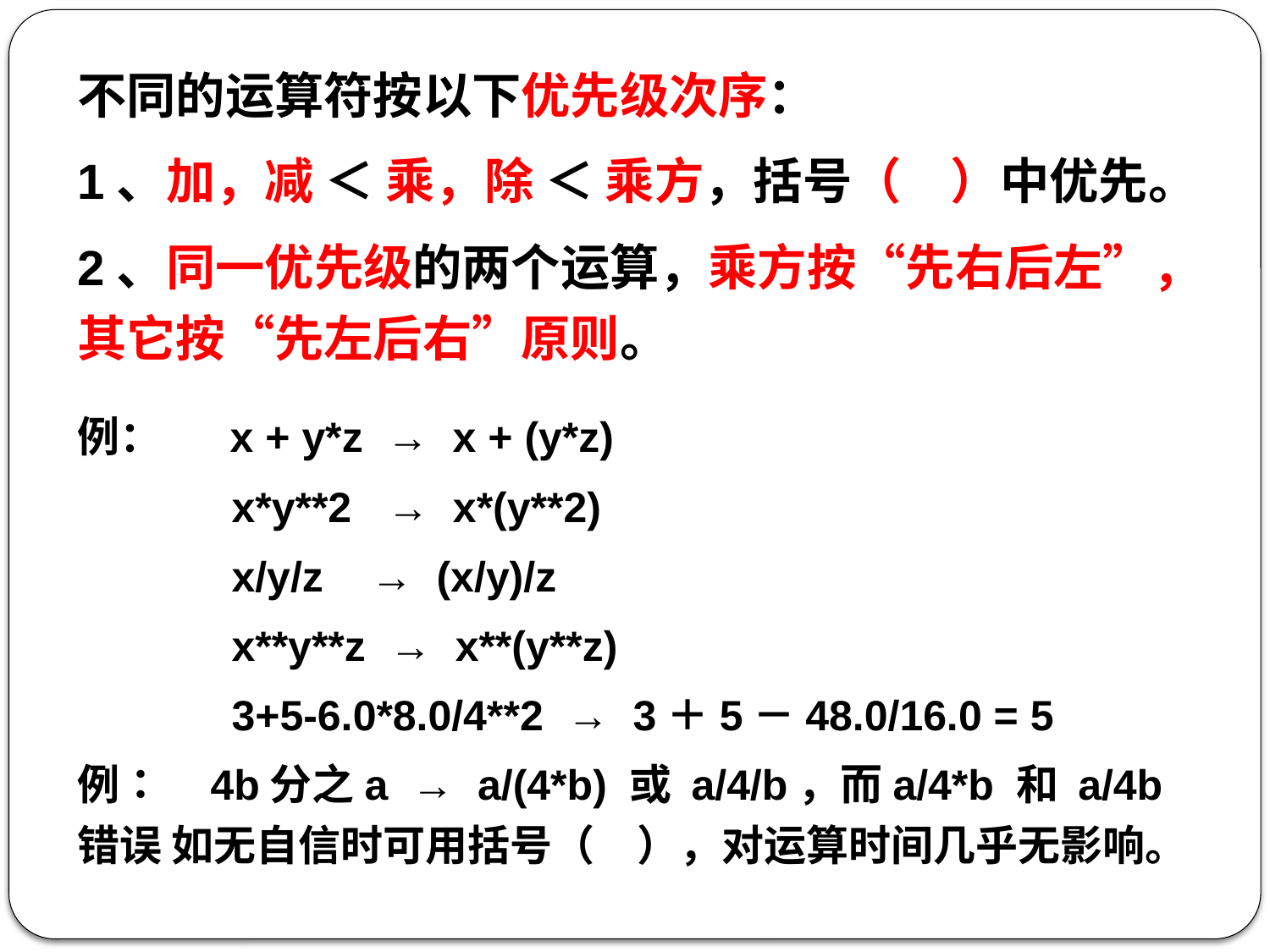

不同的运算符按以下优先级次序：
1、加，减 ＜ 乘，除 ＜ 乘方，括号（　）中优先。
2、同一优先级的两个运算，乘方按“先右后左”，其它按“先左后右”原则。
例：     x + y*z  →  x + (y*z)
             x*y**2   →  x*(y**2)
             x/y/z    →  (x/y)/z
             x**y**z  →  x**(y**z)
             3+5-6.0*8.0/4**2  →  3＋5－48.0/16.0 = 5
例：    4b分之a  →  a/(4*b) 或 a/4/b，而a/4*b 和 a/4b错误 如无自信时可用括号（　），对运算时间几乎无影响。